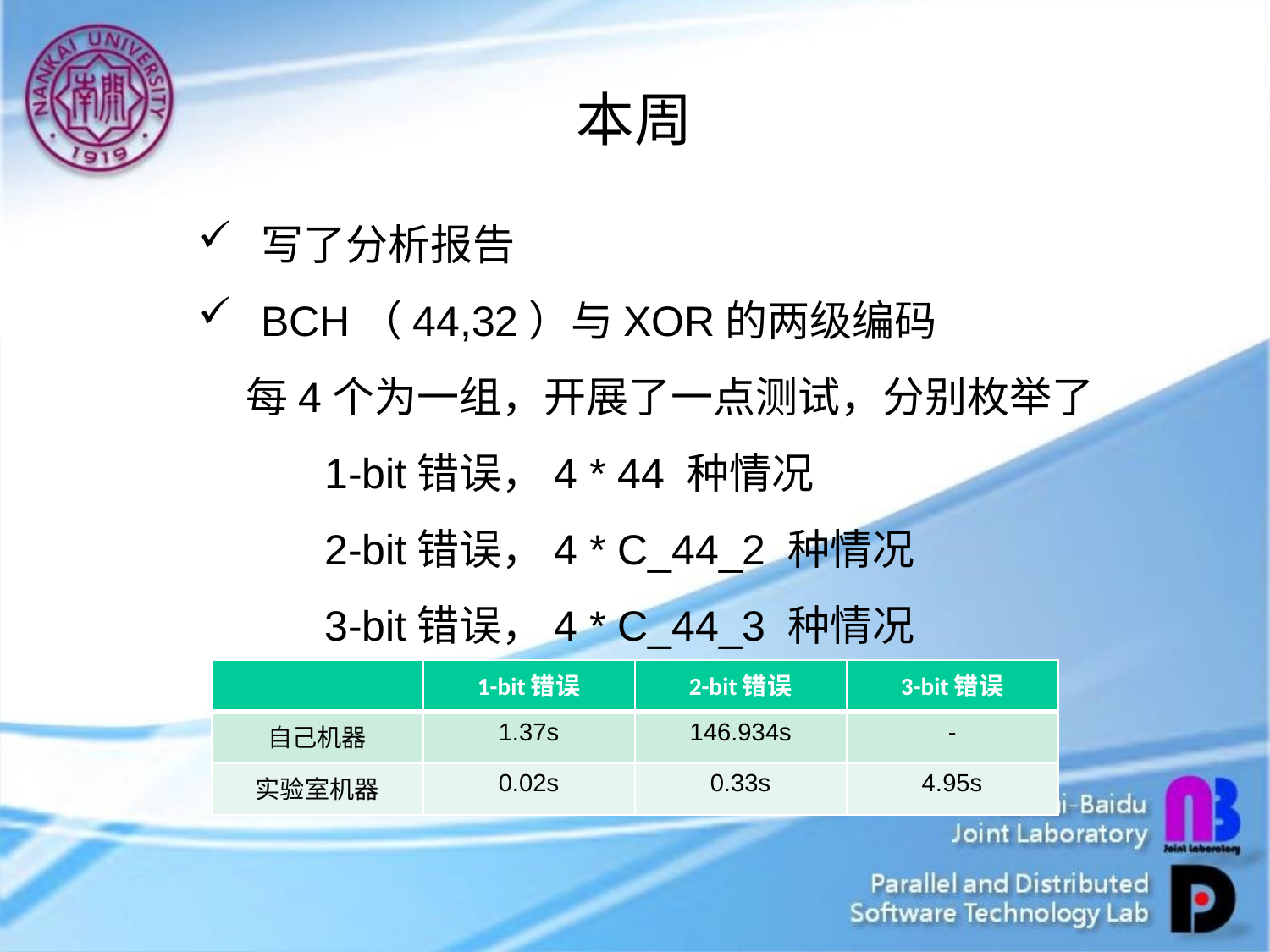

# 本周
写了分析报告
BCH（44,32）与XOR的两级编码
    每4个为一组，开展了一点测试，分别枚举了
	1-bit错误，4 * 44 种情况
	2-bit错误，4 * C_44_2 种情况
	3-bit错误，4 * C_44_3 种情况

|  | 1-bit错误 | 2-bit错误 | 3-bit错误 |
| --- | --- | --- | --- |
| 自己机器 | 1.37s | 146.934s | - |
| 实验室机器 | 0.02s | 0.33s | 4.95s |